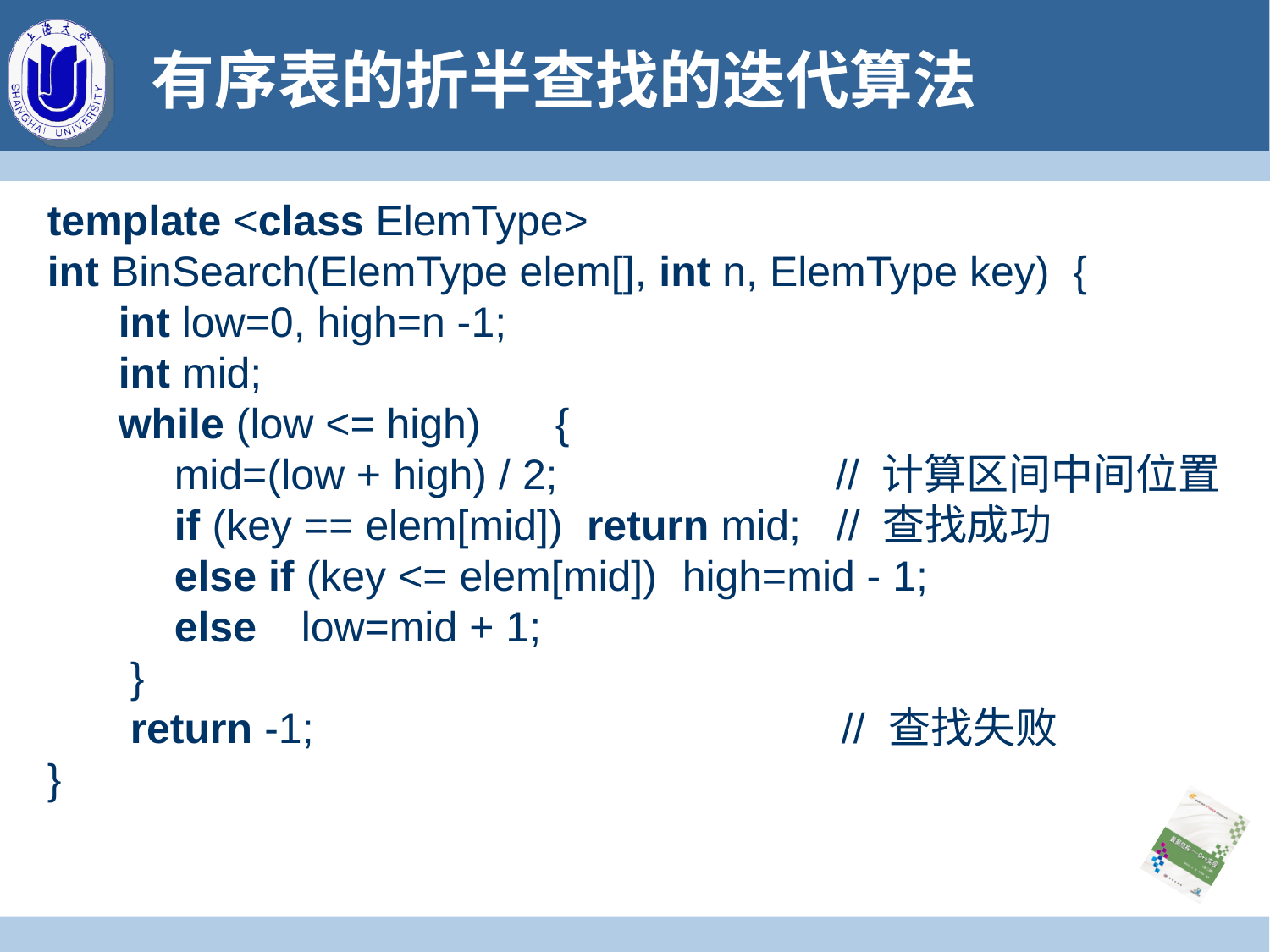

# 有序表的折半查找的迭代算法
template <class ElemType>
int BinSearch(ElemType elem[], int n, ElemType key)  {
      int low=0, high=n -1;
      int mid;
      while (low <= high)	{
	mid=(low + high) / 2;	             // 计算区间中间位置
	if (key == elem[mid])  return mid;   // 查找成功
	else if (key <= elem[mid])	high=mid - 1;
	else	low=mid + 1;
       }
       return -1;	                                   // 查找失败
}